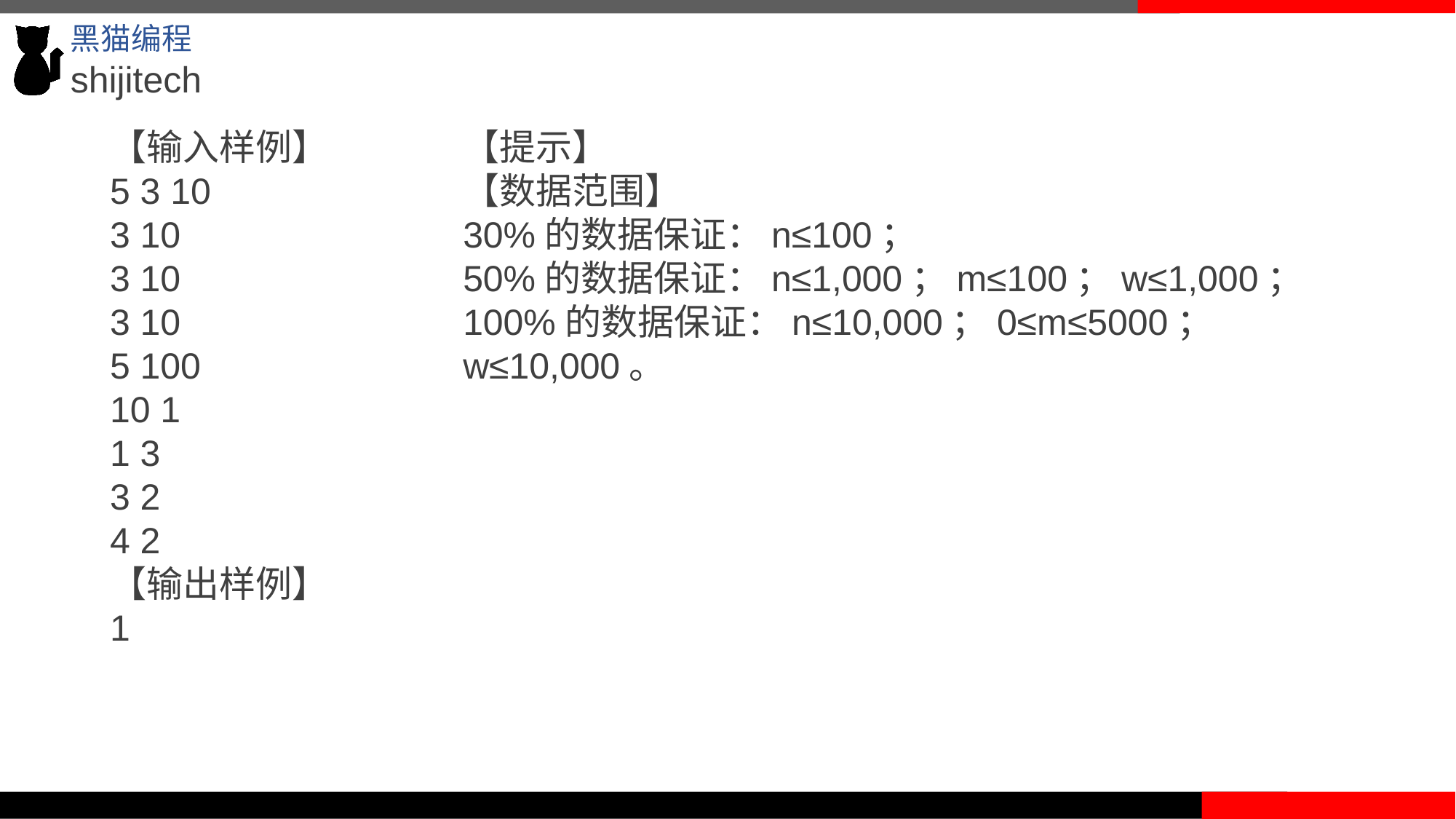

【输入样例】
5 3 10
3 10
3 10
3 10
5 100
10 1
1 3
3 2
4 2
【输出样例】
1
【提示】
【数据范围】
30%的数据保证：n≤100；
50%的数据保证：n≤1,000；m≤100；w≤1,000；
100%的数据保证：n≤10,000；0≤m≤5000；w≤10,000。